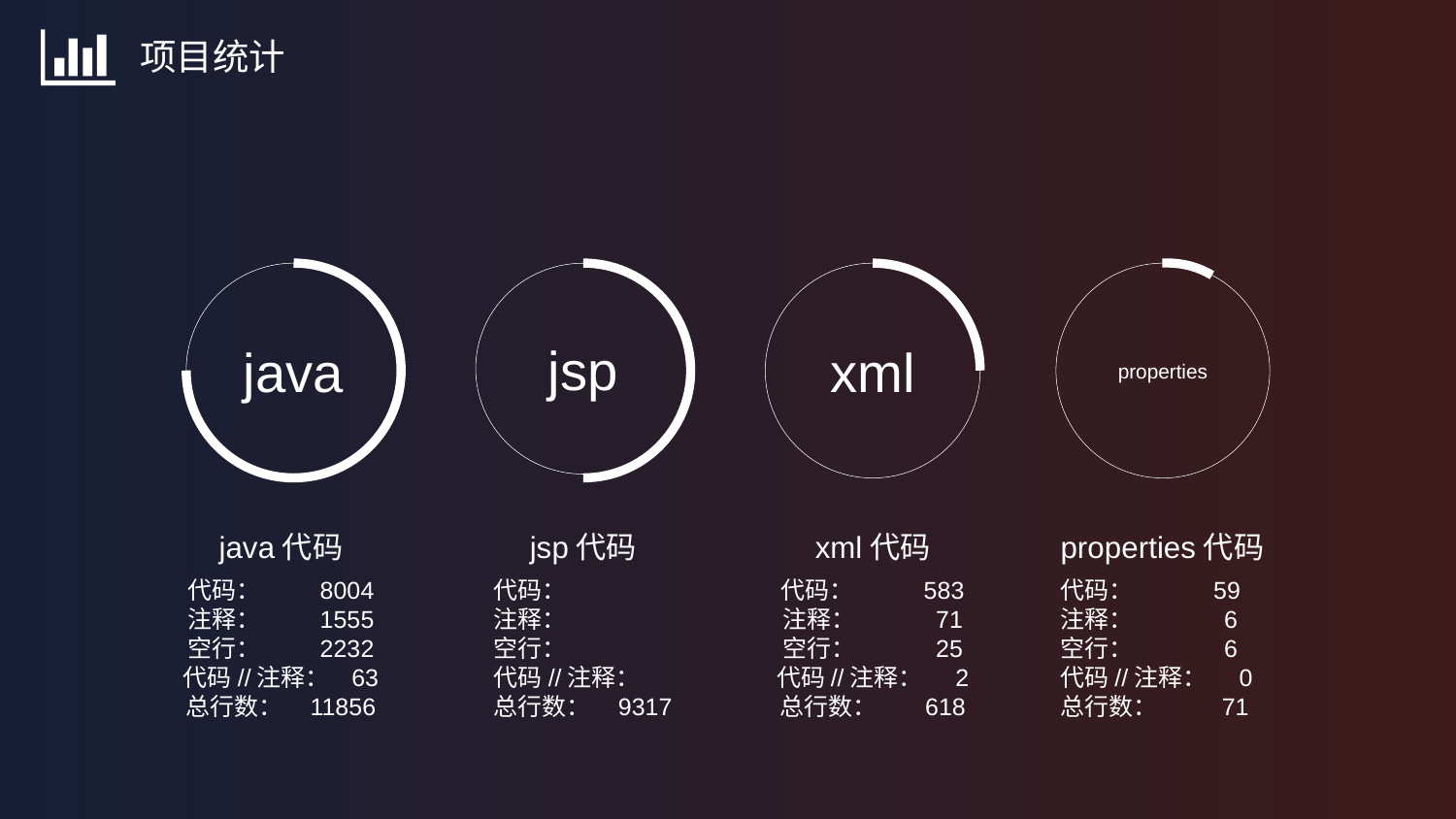

项目统计

jsp
properties
java
xml
jsp代码

代码：
注释：
空行：
代码//注释：
总行数：    9317
properties代码

代码：              59
注释：                6
空行：                6
代码//注释：     0
总行数：           71
java代码

代码：          8004
注释：          1555
空行：          2232
代码//注释：   63
总行数：    11856
xml代码

代码：            583
注释：              71
空行：              25
代码//注释：     2
总行数：        618